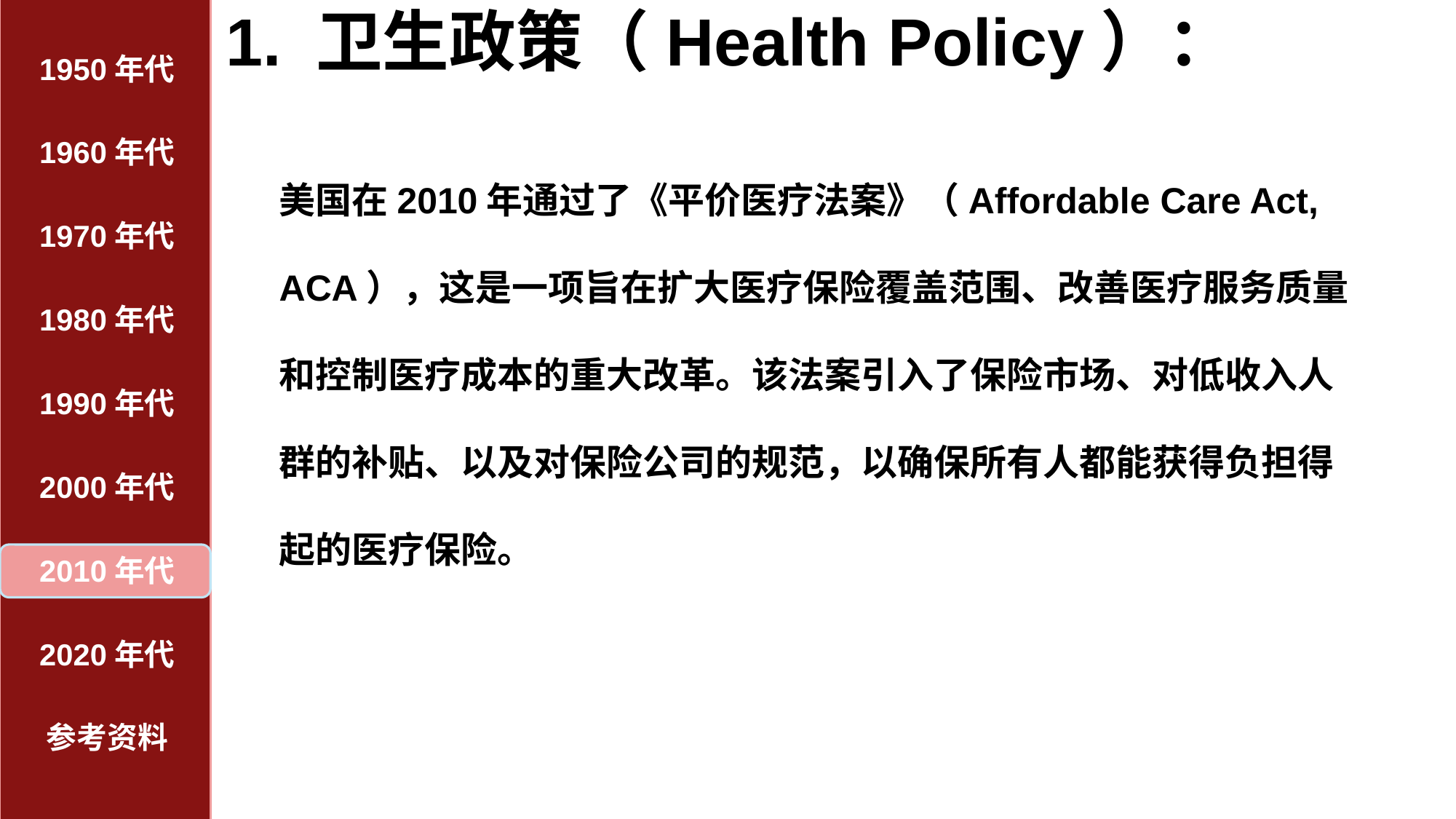

# 1. 卫生政策（Health Policy）：

1950年代
1960年代
美国在2010年通过了《平价医疗法案》（Affordable Care Act, ACA），这是一项旨在扩大医疗保险覆盖范围、改善医疗服务质量和控制医疗成本的重大改革。该法案引入了保险市场、对低收入人群的补贴、以及对保险公司的规范，以确保所有人都能获得负担得起的医疗保险。
1970年代
1980年代

1990年代

2000年代

2010年代
2020年代
参考资料